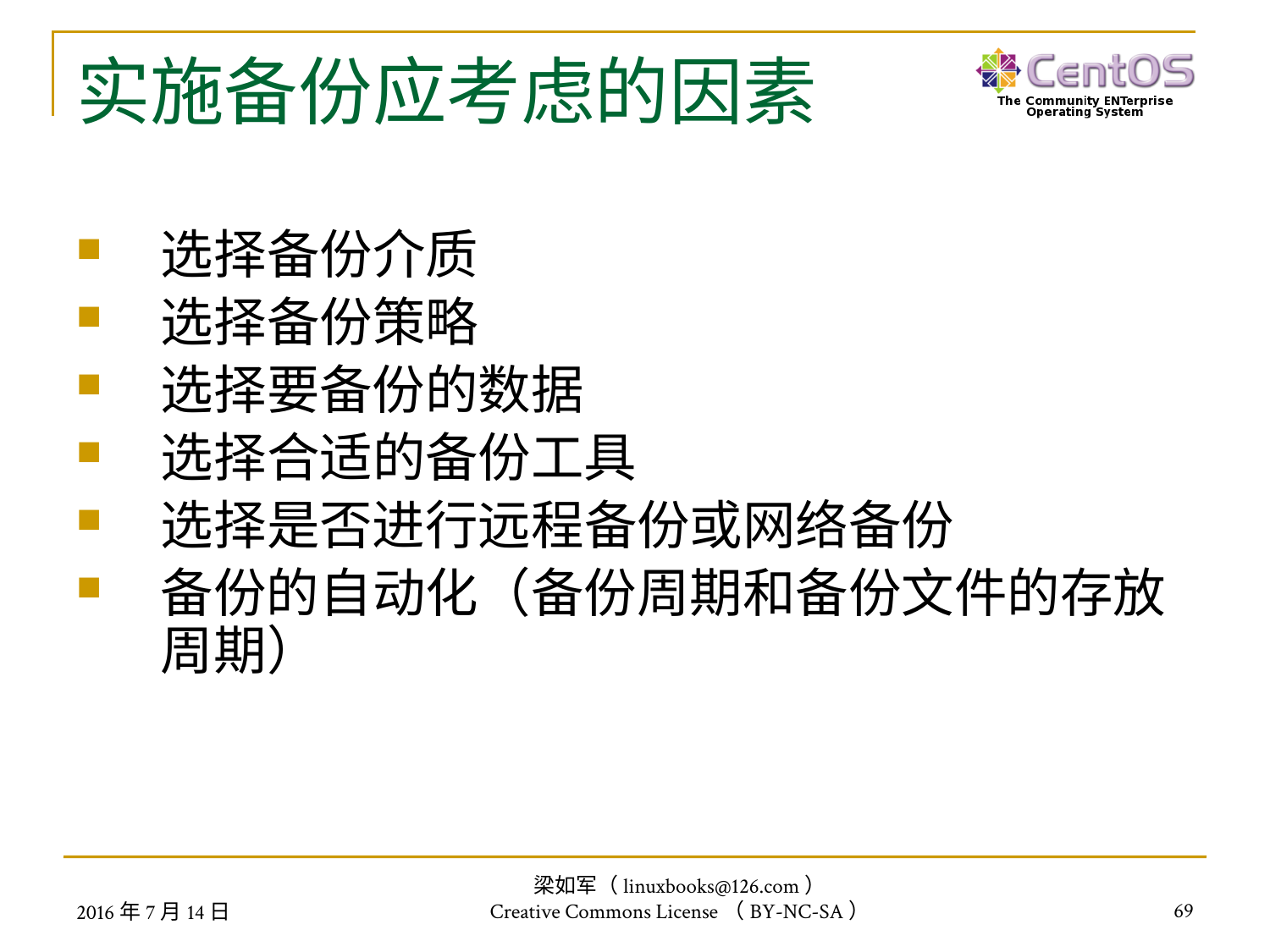

# 实施备份应考虑的因素
选择备份介质
选择备份策略
选择要备份的数据
选择合适的备份工具
选择是否进行远程备份或网络备份
备份的自动化（备份周期和备份文件的存放周期）

梁如军（linuxbooks@126.com）
Creative Commons License（BY-NC-SA）
2016年7月14日
69